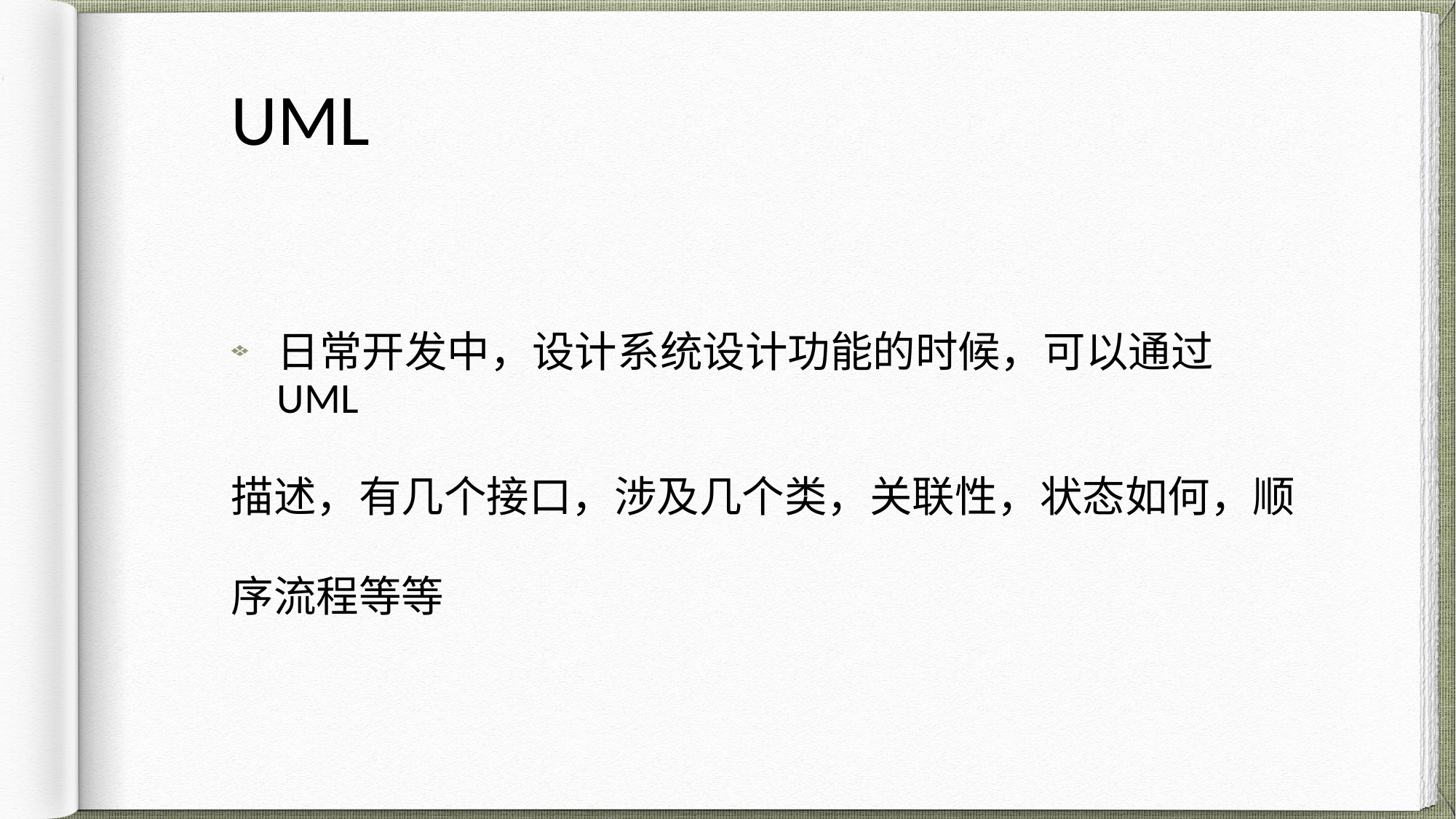

# UML
日常开发中，设计系统设计功能的时候，可以通过UML
描述，有几个接口，涉及几个类，关联性，状态如何，顺
序流程等等